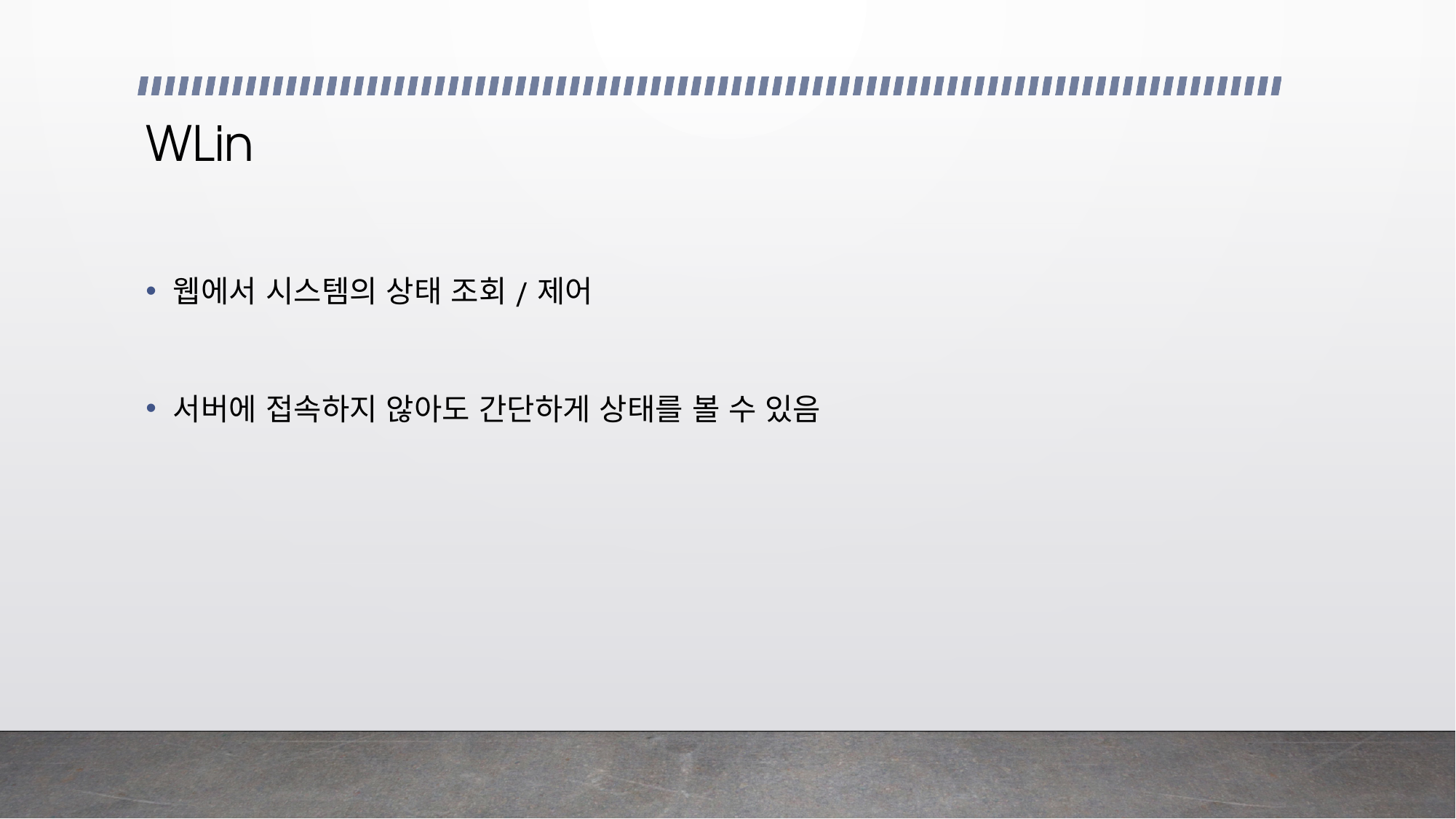

# WLin
웹에서 시스템의 상태 조회/제어

서버에 접속하지 않아도 간단하게 상태를 볼 수 있음